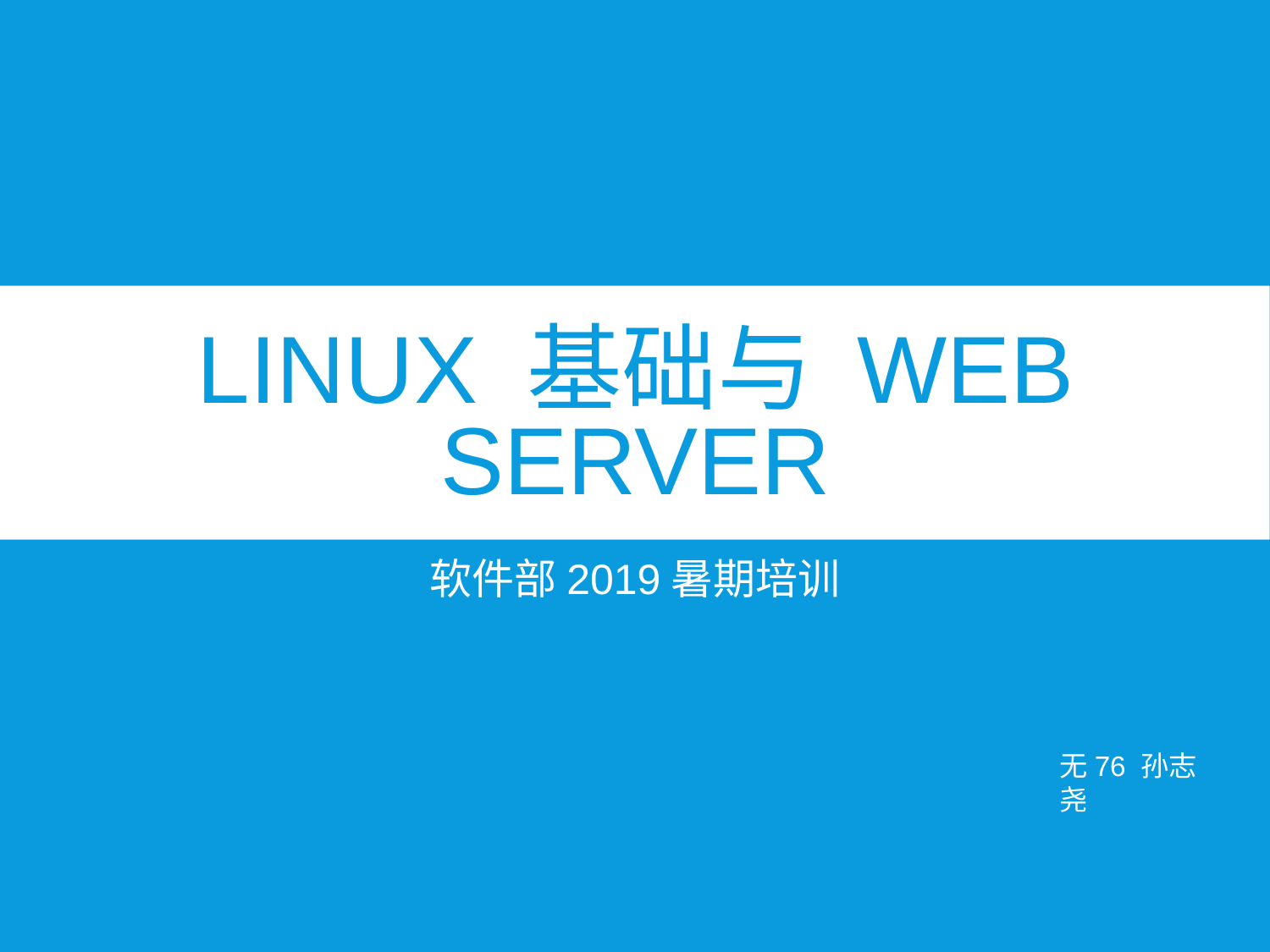

# Linux 基础与 Web Server
软件部2019暑期培训
无76 孙志尧